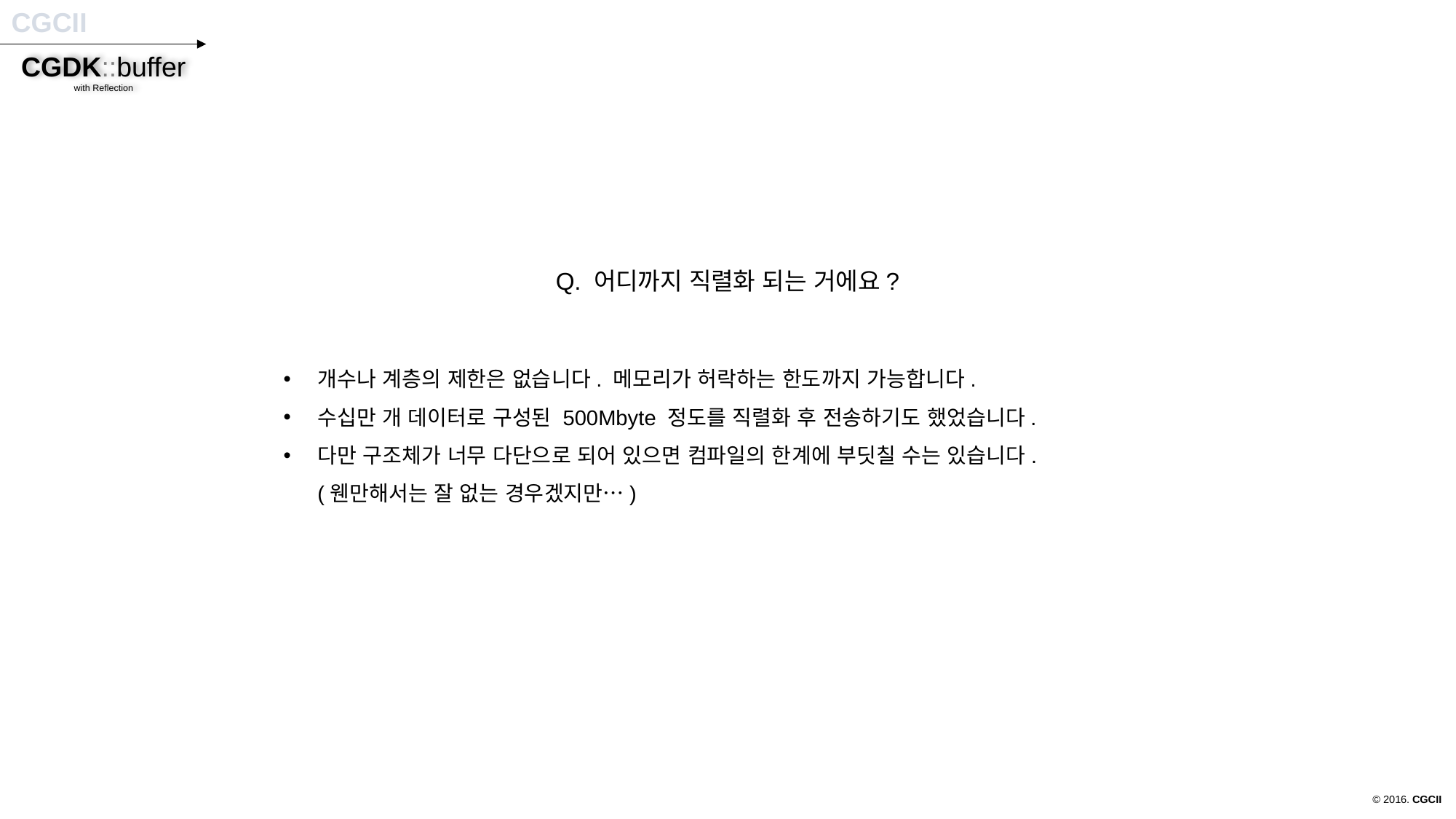

CGCII
CGDK::buffer
with Reflection

Q. 어디까지 직렬화 되는 거에요?
개수나 계층의 제한은 없습니다. 메모리가 허락하는 한도까지 가능합니다.
수십만 개 데이터로 구성된 500Mbyte 정도를 직렬화 후 전송하기도 했었습니다.
다만 구조체가 너무 다단으로 되어 있으면 컴파일의 한계에 부딧칠 수는 있습니다.
(웬만해서는 잘 없는 경우겠지만…)
© 2016. CGCII